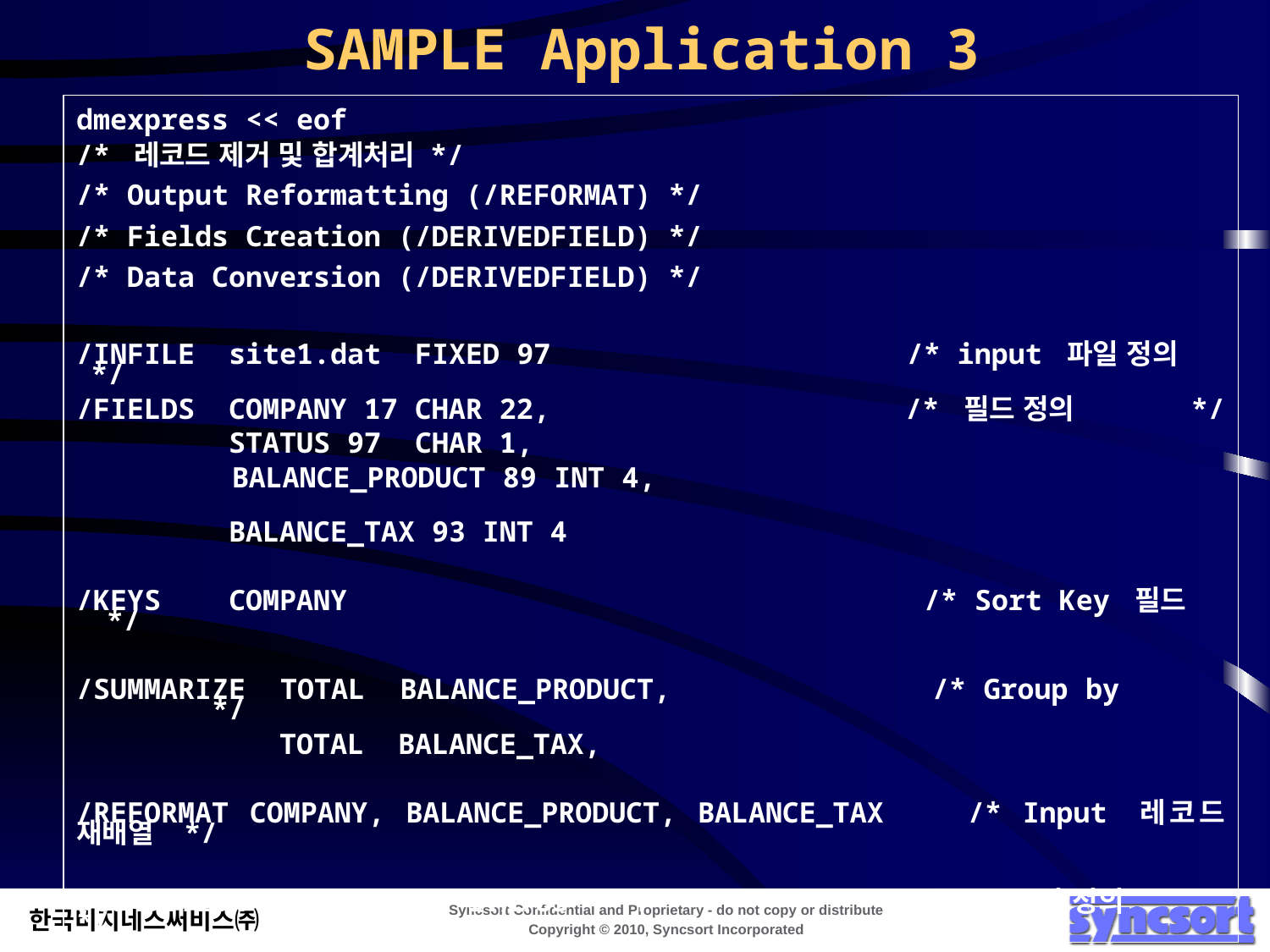

SAMPLE Application 3
dmexpress << eof
/* 레코드 제거 및 합계처리 */
/* Output Reformatting (/REFORMAT) */
/* Fields Creation (/DERIVEDFIELD) */
/* Data Conversion (/DERIVEDFIELD) */

/INFILE  site1.dat  FIXED 97                     /* input 파일 정의        */
/FIELDS  COMPANY 17 CHAR 22,                     /* 필드 정의              */
         STATUS 97  CHAR 1,
         BALANCE_PRODUCT 89 INT 4,
         BALANCE_TAX 93 INT 4

/KEYS    COMPANY                                  /* Sort Key 필드         */

/SUMMARIZE  TOTAL  BALANCE_PRODUCT,               /* Group by               */
            TOTAL  BALANCE_TAX,

/REFORMAT COMPANY, BALANCE_PRODUCT, BALANCE_TAX    /* Input 레코드 재배열   */

/CONDITION FULLY_PAID  STATUS = "F"                /* 조건 정의             */